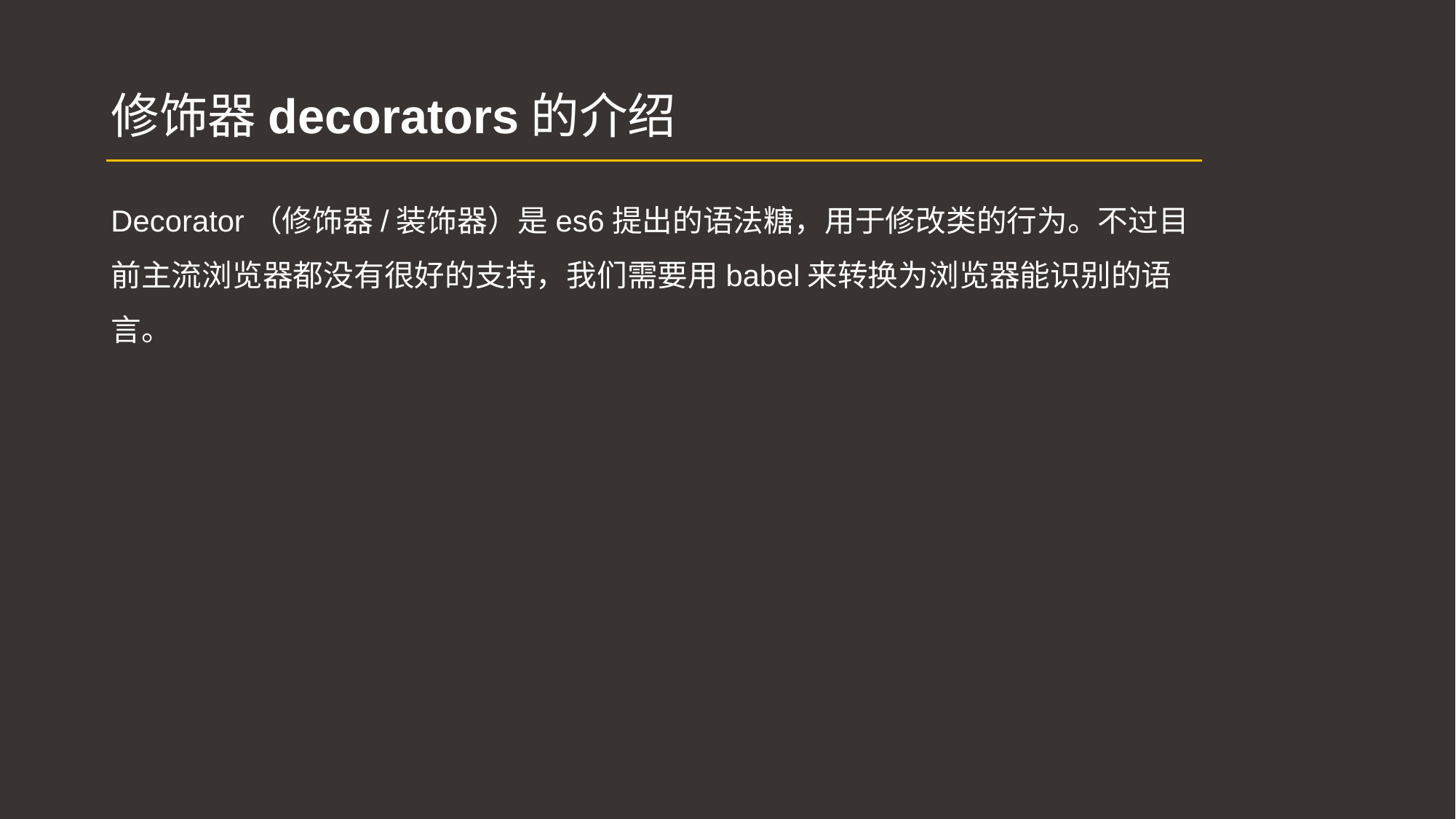

# 修饰器decorators的介绍
Decorator（修饰器/装饰器）是es6提出的语法糖，用于修改类的行为。不过目前主流浏览器都没有很好的支持，我们需要用babel来转换为浏览器能识别的语言。